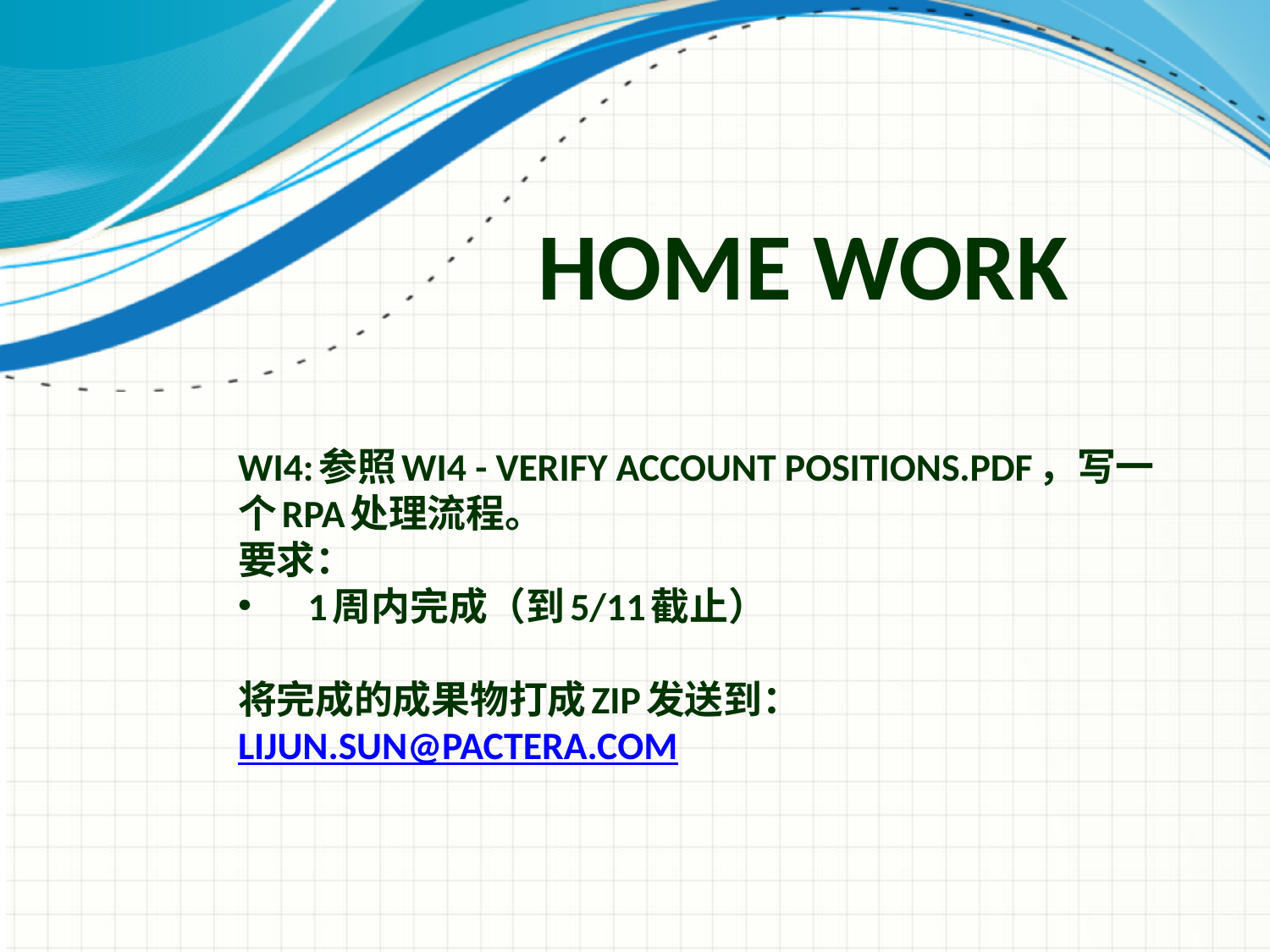

# Home Work
WI4:参照WI4 - Verify Account Positions.pdf，写一个RPA处理流程。
要求：
1周内完成（到5/11截止）

将完成的成果物打成zip发送到：lijun.sun@pactera.com